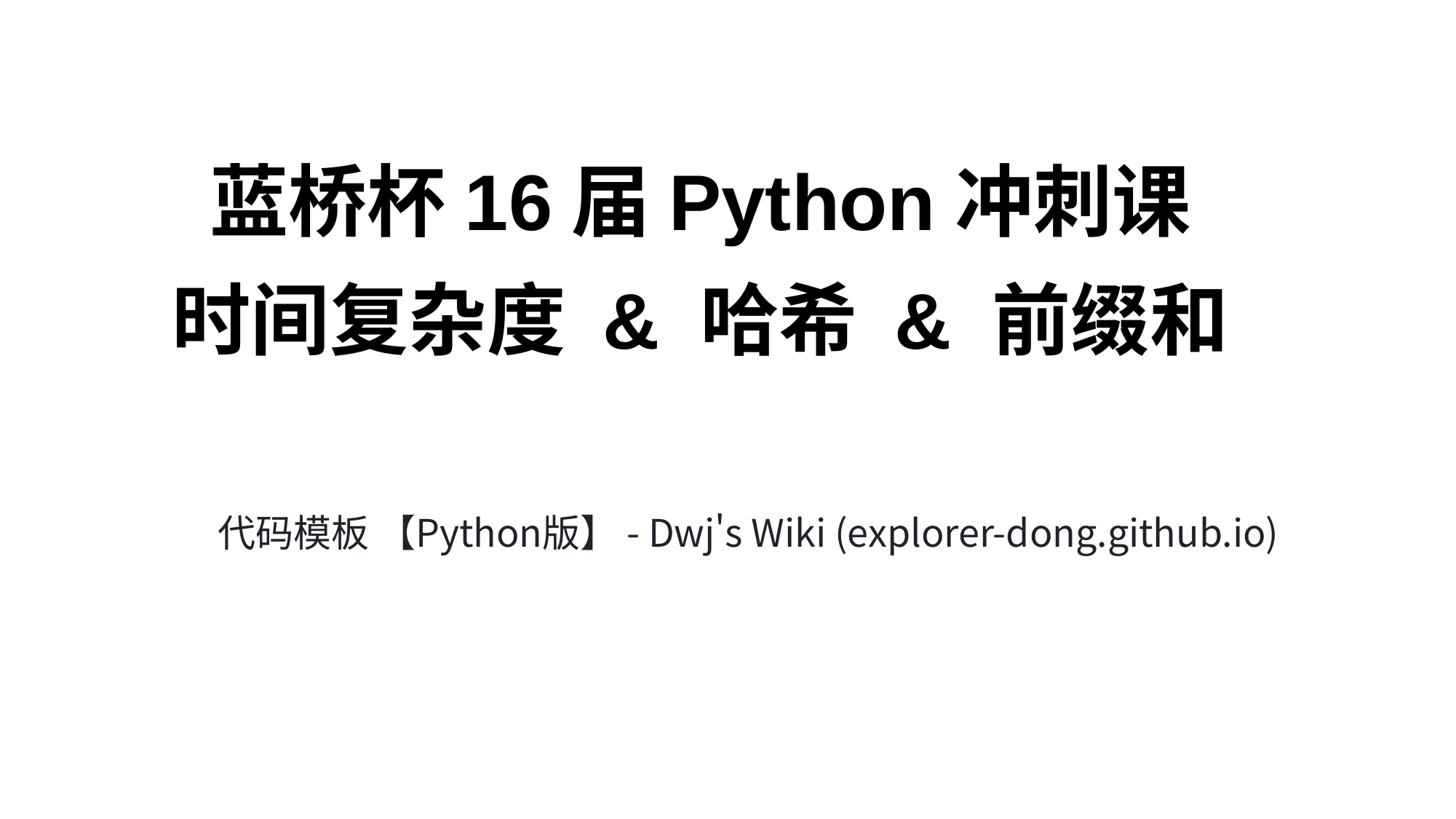

蓝桥杯16届Python冲刺课
时间复杂度 & 哈希 & 前缀和
代码模板 【Python版】 - Dwj's Wiki (explorer-dong.github.io)